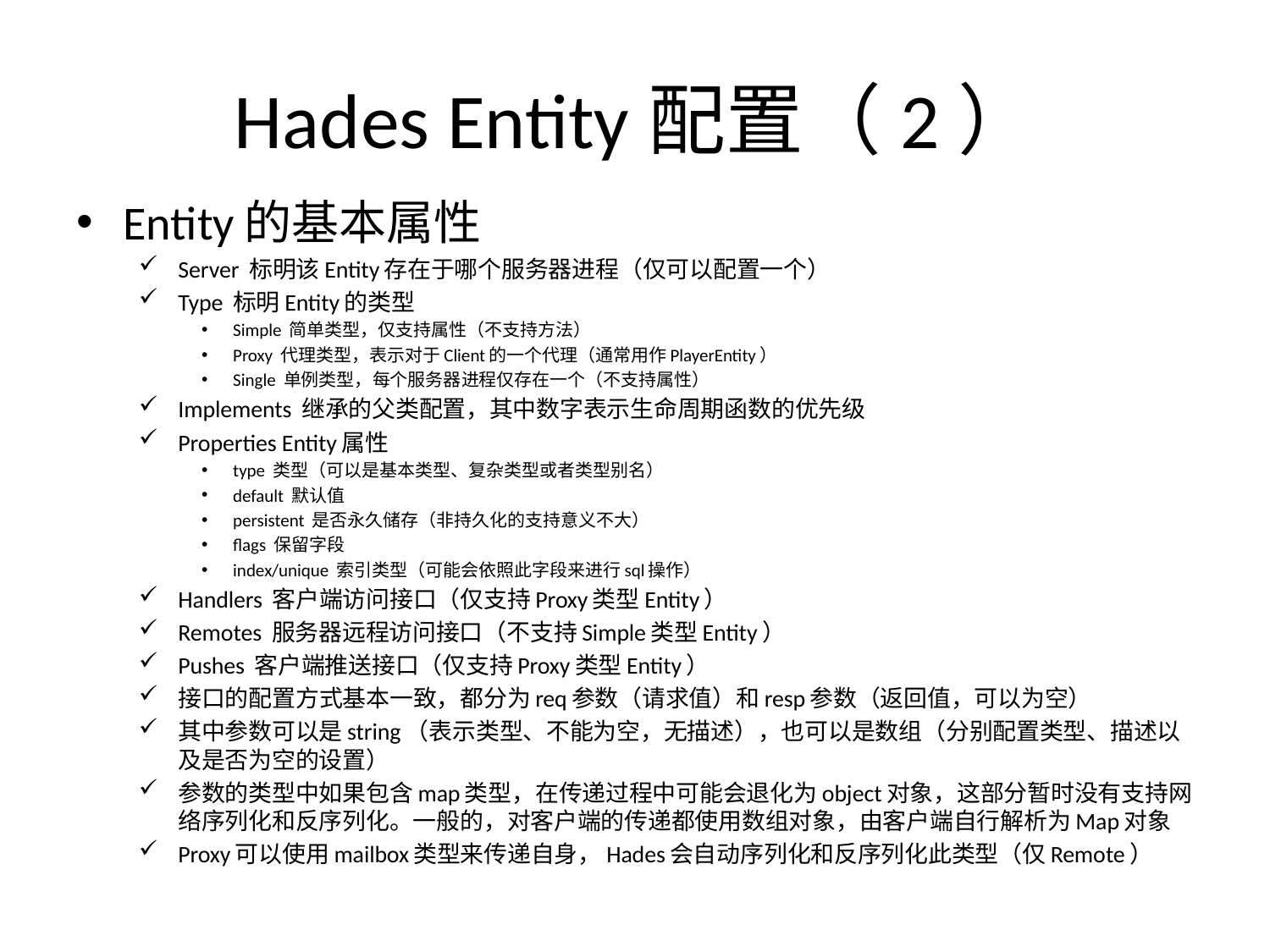

# Hades Entity配置（2）
Entity的基本属性
Server 标明该Entity存在于哪个服务器进程（仅可以配置一个）
Type 标明Entity的类型
Simple 简单类型，仅支持属性（不支持方法）
Proxy 代理类型，表示对于Client的一个代理（通常用作PlayerEntity）
Single 单例类型，每个服务器进程仅存在一个（不支持属性）
Implements 继承的父类配置，其中数字表示生命周期函数的优先级
Properties Entity属性
type 类型（可以是基本类型、复杂类型或者类型别名）
default 默认值
persistent 是否永久储存（非持久化的支持意义不大）
flags 保留字段
index/unique 索引类型（可能会依照此字段来进行sql操作）
Handlers 客户端访问接口（仅支持Proxy类型Entity）
Remotes 服务器远程访问接口（不支持Simple类型Entity）
Pushes 客户端推送接口（仅支持Proxy类型Entity）
接口的配置方式基本一致，都分为req参数（请求值）和resp参数（返回值，可以为空）
其中参数可以是string（表示类型、不能为空，无描述），也可以是数组（分别配置类型、描述以及是否为空的设置）
参数的类型中如果包含map类型，在传递过程中可能会退化为object对象，这部分暂时没有支持网络序列化和反序列化。一般的，对客户端的传递都使用数组对象，由客户端自行解析为Map对象
Proxy可以使用mailbox类型来传递自身，Hades会自动序列化和反序列化此类型（仅Remote）